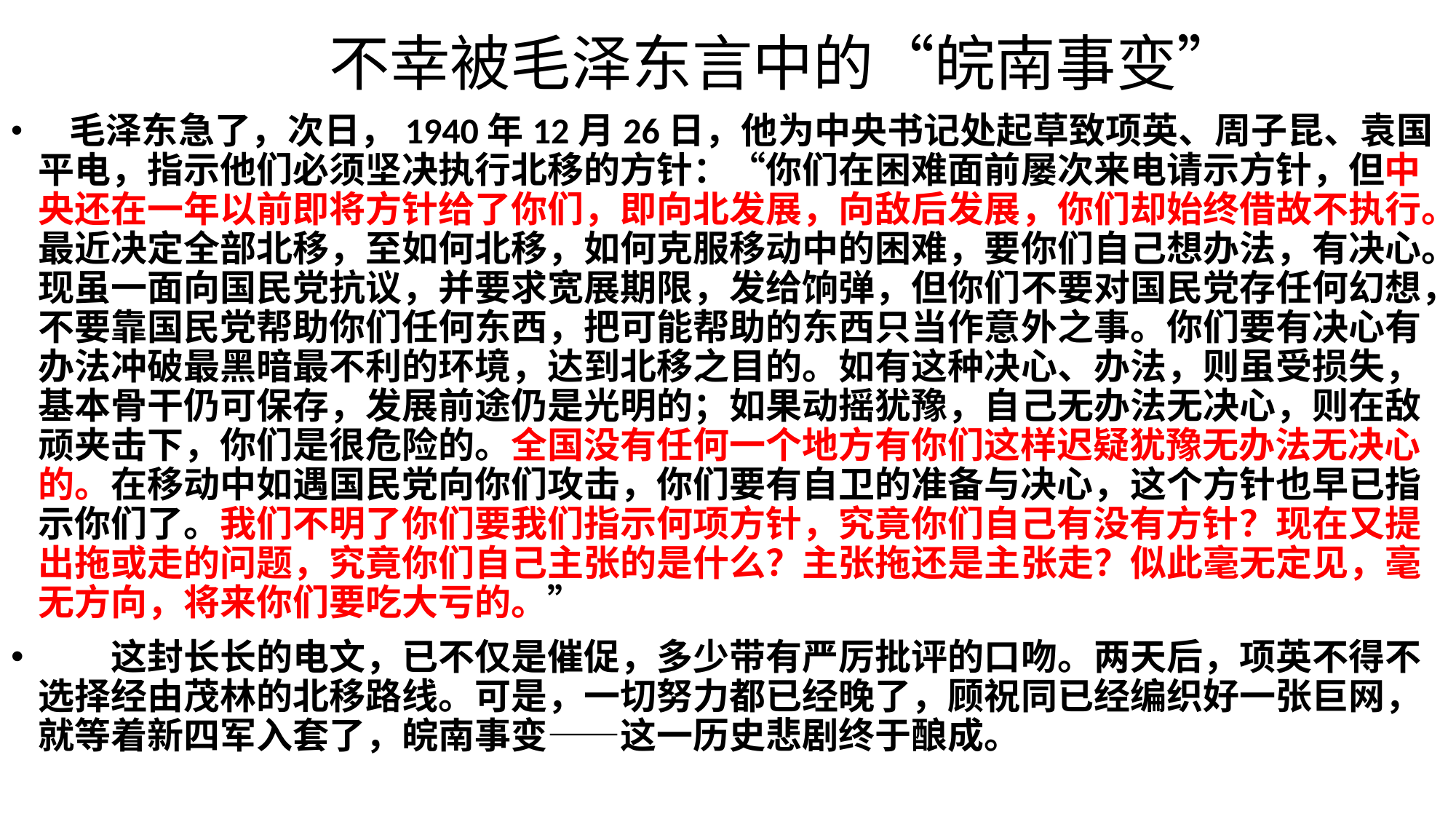

# 不幸被毛泽东言中的“皖南事变”
   毛泽东急了，次日，1940年12月26日，他为中央书记处起草致项英、周子昆、袁国平电，指示他们必须坚决执行北移的方针：“你们在困难面前屡次来电请示方针，但中央还在一年以前即将方针给了你们，即向北发展，向敌后发展，你们却始终借故不执行。最近决定全部北移，至如何北移，如何克服移动中的困难，要你们自己想办法，有决心。现虽一面向国民党抗议，并要求宽展期限，发给饷弹，但你们不要对国民党存任何幻想，不要靠国民党帮助你们任何东西，把可能帮助的东西只当作意外之事。你们要有决心有办法冲破最黑暗最不利的环境，达到北移之目的。如有这种决心、办法，则虽受损失，基本骨干仍可保存，发展前途仍是光明的；如果动摇犹豫，自己无办法无决心，则在敌顽夹击下，你们是很危险的。全国没有任何一个地方有你们这样迟疑犹豫无办法无决心的。在移动中如遇国民党向你们攻击，你们要有自卫的准备与决心，这个方针也早已指示你们了。我们不明了你们要我们指示何项方针，究竟你们自己有没有方针？现在又提出拖或走的问题，究竟你们自己主张的是什么？主张拖还是主张走？似此毫无定见，毫无方向，将来你们要吃大亏的。”
　　这封长长的电文，已不仅是催促，多少带有严厉批评的口吻。两天后，项英不得不选择经由茂林的北移路线。可是，一切努力都已经晚了，顾祝同已经编织好一张巨网，就等着新四军入套了，皖南事变——这一历史悲剧终于酿成。